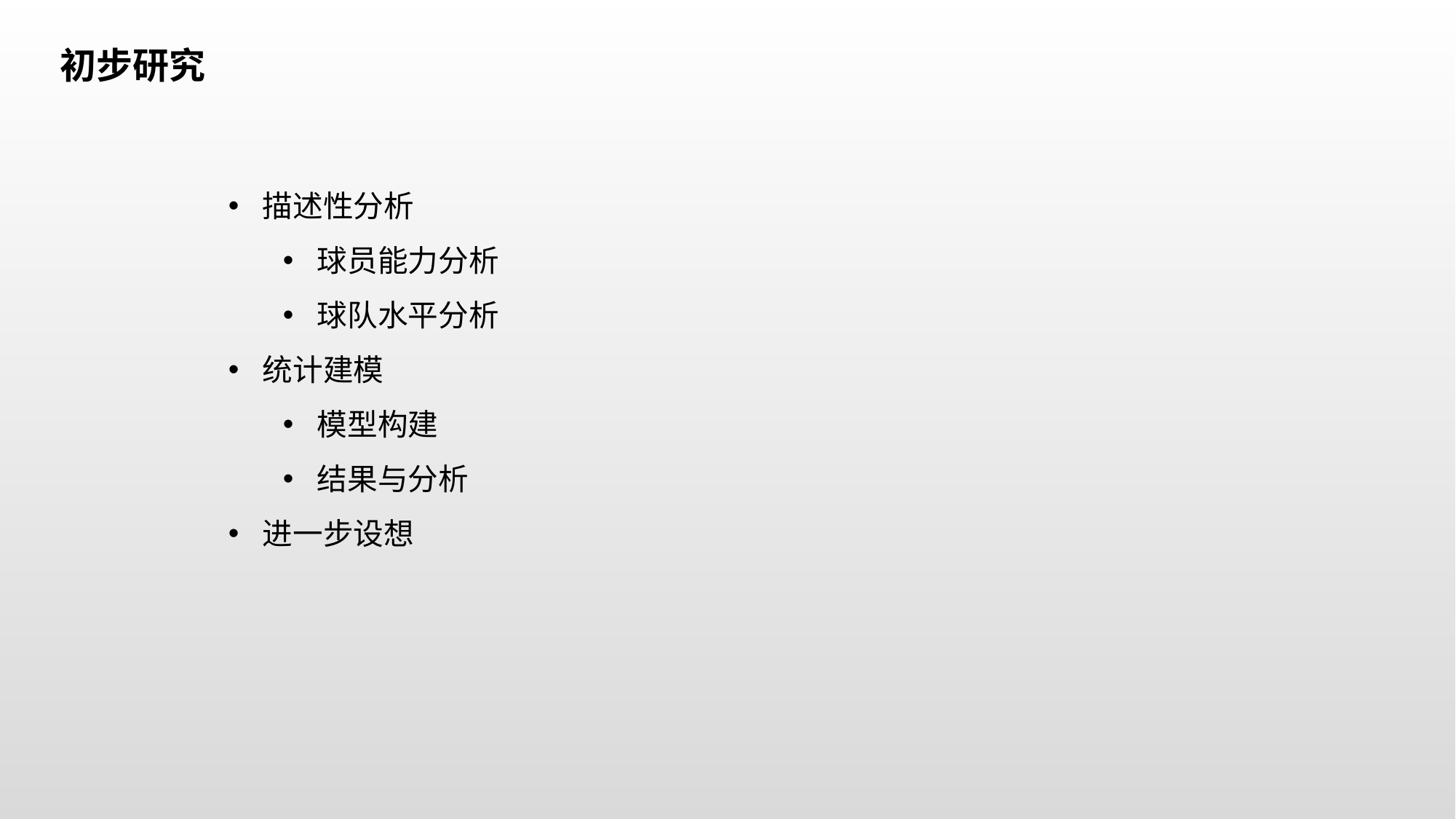

初步研究
描述性分析
球员能力分析
球队水平分析
统计建模
模型构建
结果与分析
进一步设想